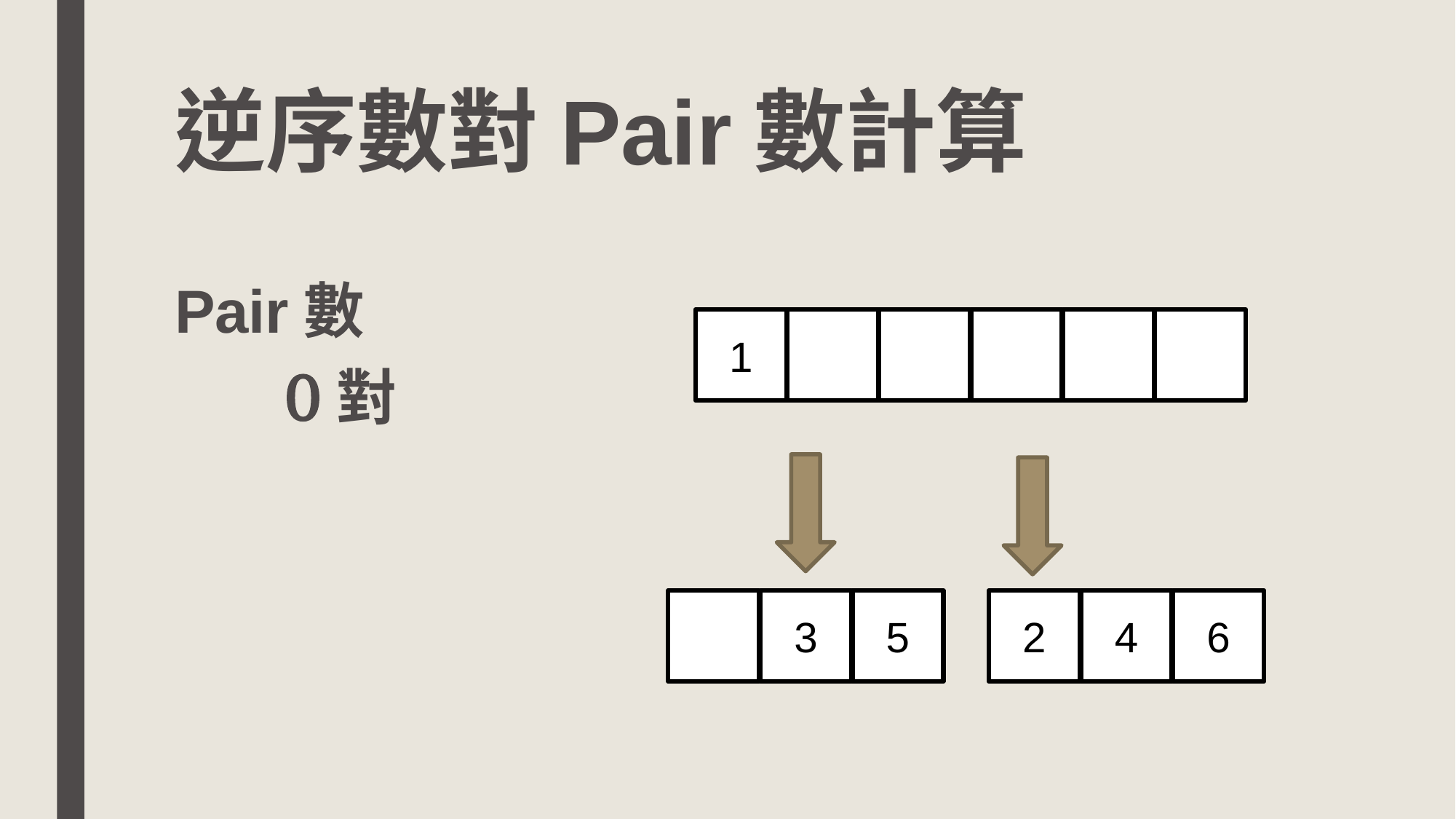

# 逆序數對Pair數計算
Pair數
	0對
1

5
2
4
6

3
5
2
4
6